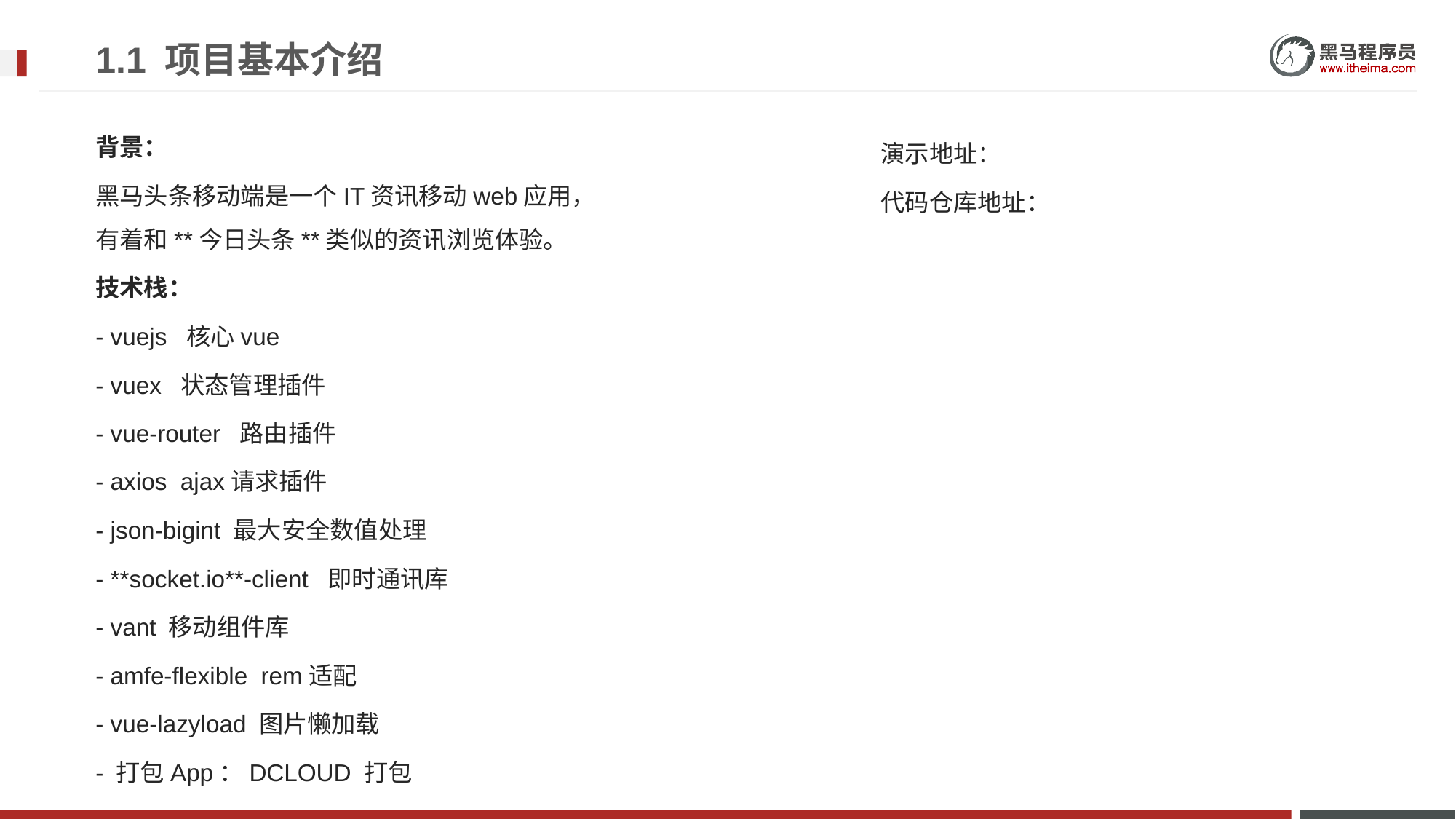

# 1.1 项目基本介绍
背景：
黑马头条移动端是一个IT资讯移动web应用，有着和**今日头条**类似的资讯浏览体验。
技术栈：
- vuejs  核心vue
- vuex  状态管理插件
- vue-router  路由插件
- axios  ajax请求插件
- json-bigint 最大安全数值处理
- **socket.io**-client  即时通讯库
- vant 移动组件库
- amfe-flexible  rem适配
- vue-lazyload 图片懒加载
- 打包App：DCLOUD 打包
演示地址：
代码仓库地址：